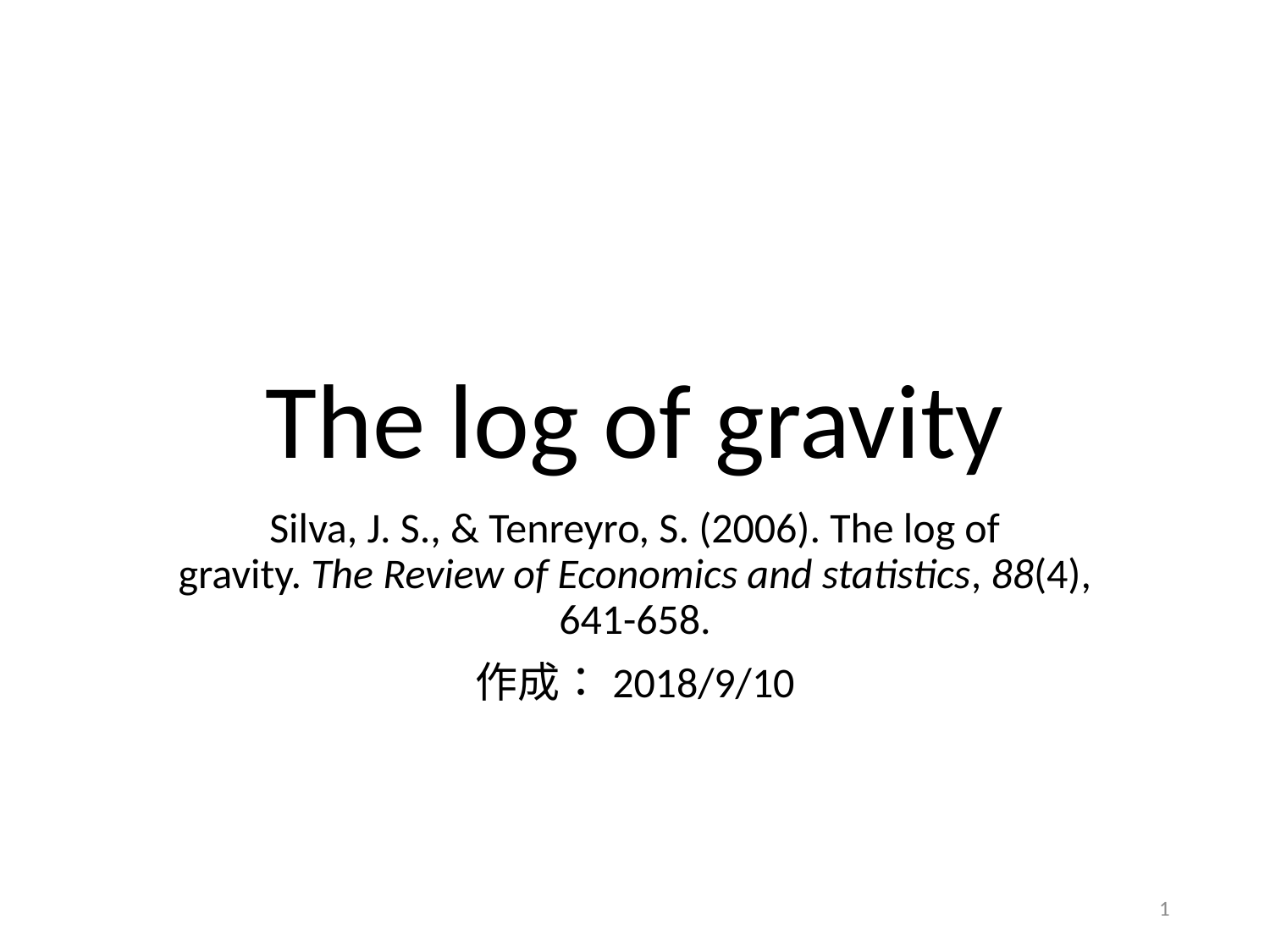

# The log of gravity
Silva, J. S., & Tenreyro, S. (2006). The log of gravity. The Review of Economics and statistics, 88(4), 641-658.
作成：2018/9/10
1